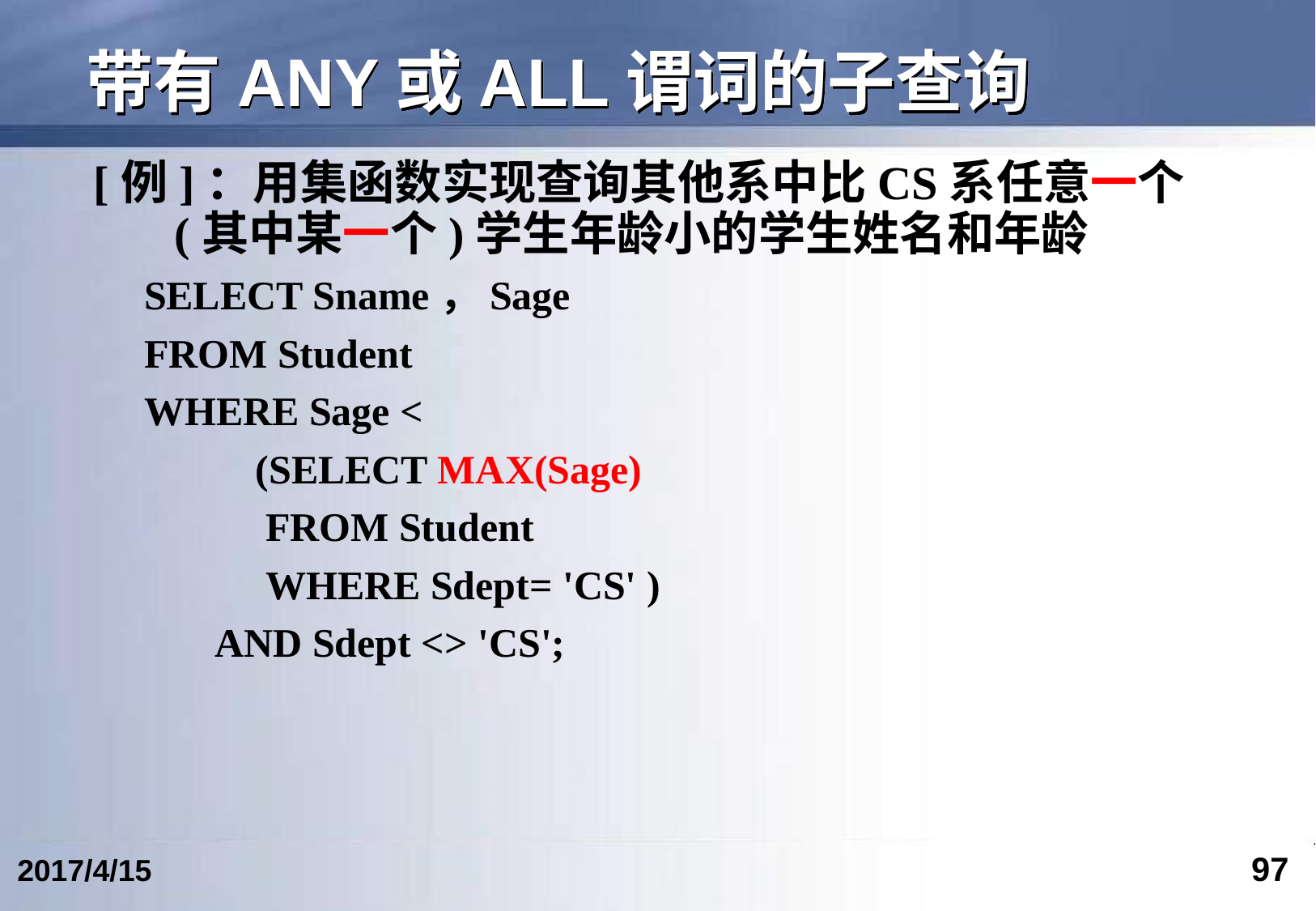

# 带有ANY或ALL谓词的子查询
[例]：用集函数实现查询其他系中比CS系任意一个(其中某一个)学生年龄小的学生姓名和年龄
     SELECT Sname，Sage
     FROM Student
     WHERE Sage <
                (SELECT MAX(Sage)
                 FROM Student
                 WHERE Sdept= 'CS' )
            AND Sdept <> 'CS';
97
2017/4/15